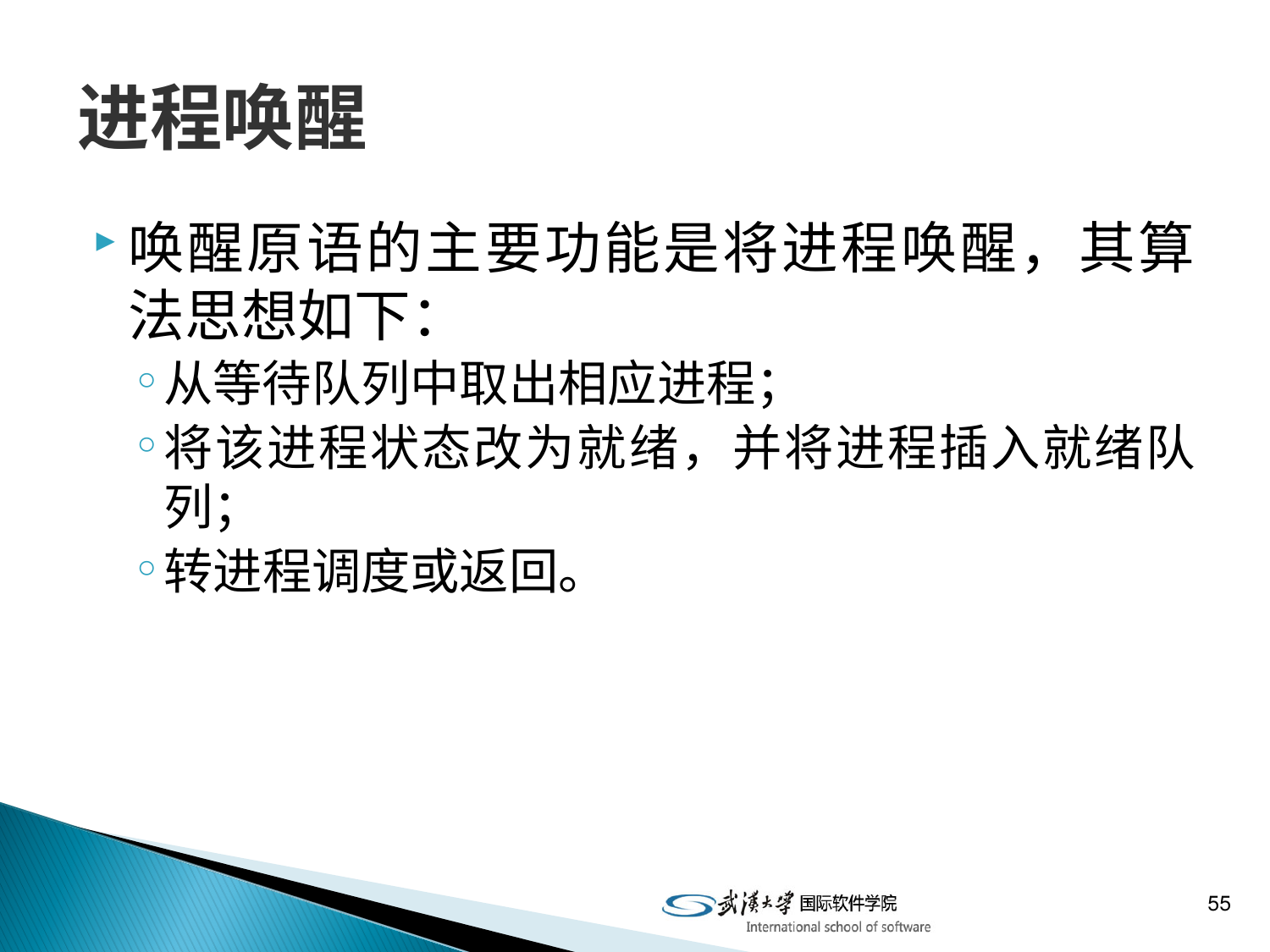

# 进程唤醒
唤醒原语的主要功能是将进程唤醒，其算法思想如下：
从等待队列中取出相应进程；
将该进程状态改为就绪，并将进程插入就绪队列；
转进程调度或返回。